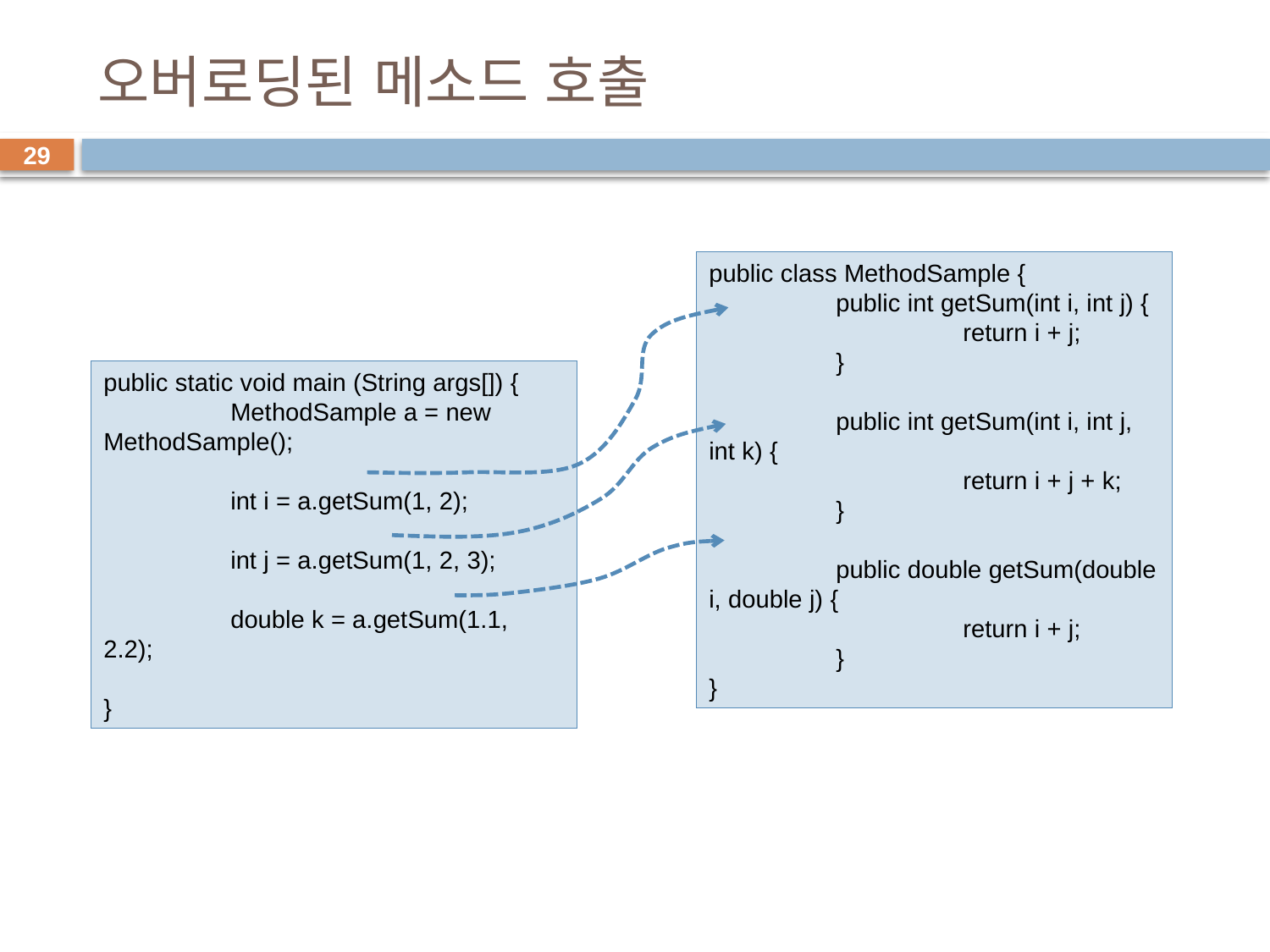

# 오버로딩된 메소드 호출
29
public class MethodSample {
	public int getSum(int i, int j) {
		return i + j;
	}

	public int getSum(int i, int j, int k) {
		return i + j + k;
	}

	public double getSum(double i, double j) {
		return i + j;
	}
}

public static void main (String args[]) {
	MethodSample a = new MethodSample();

	int i = a.getSum(1, 2);

	int j = a.getSum(1, 2, 3);

	double k = a.getSum(1.1, 2.2);

}